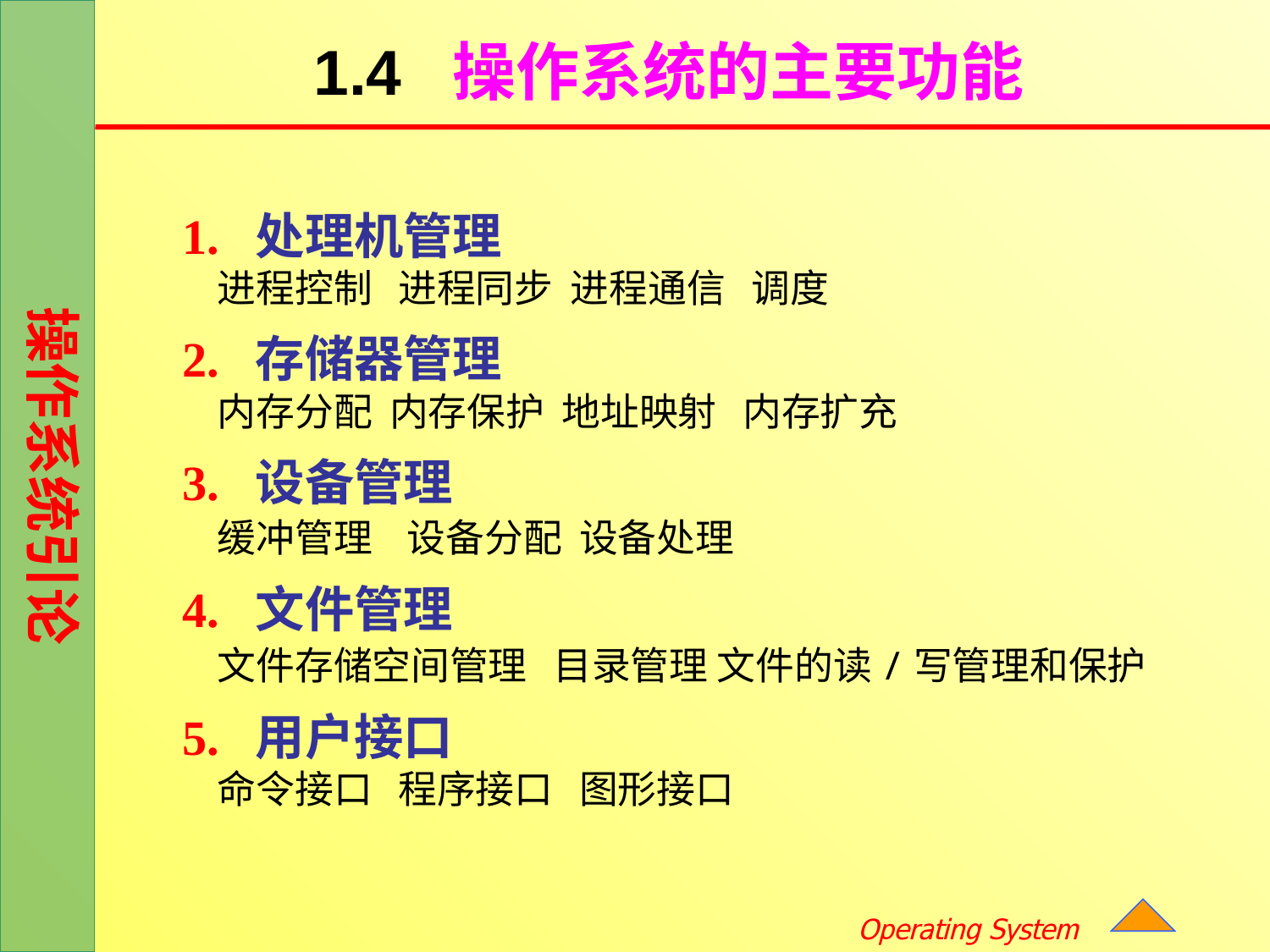

# 1.4  操作系统的主要功能

1.  处理机管理
   进程控制   进程同步  进程通信   调度
2.  存储器管理
   内存分配  内存保护  地址映射   内存扩充
3.  设备管理
   缓冲管理    设备分配  设备处理
4.  文件管理
   文件存储空间管理   目录管理 文件的读/写管理和保护
5.  用户接口
   命令接口   程序接口   图形接口
Operating System
21